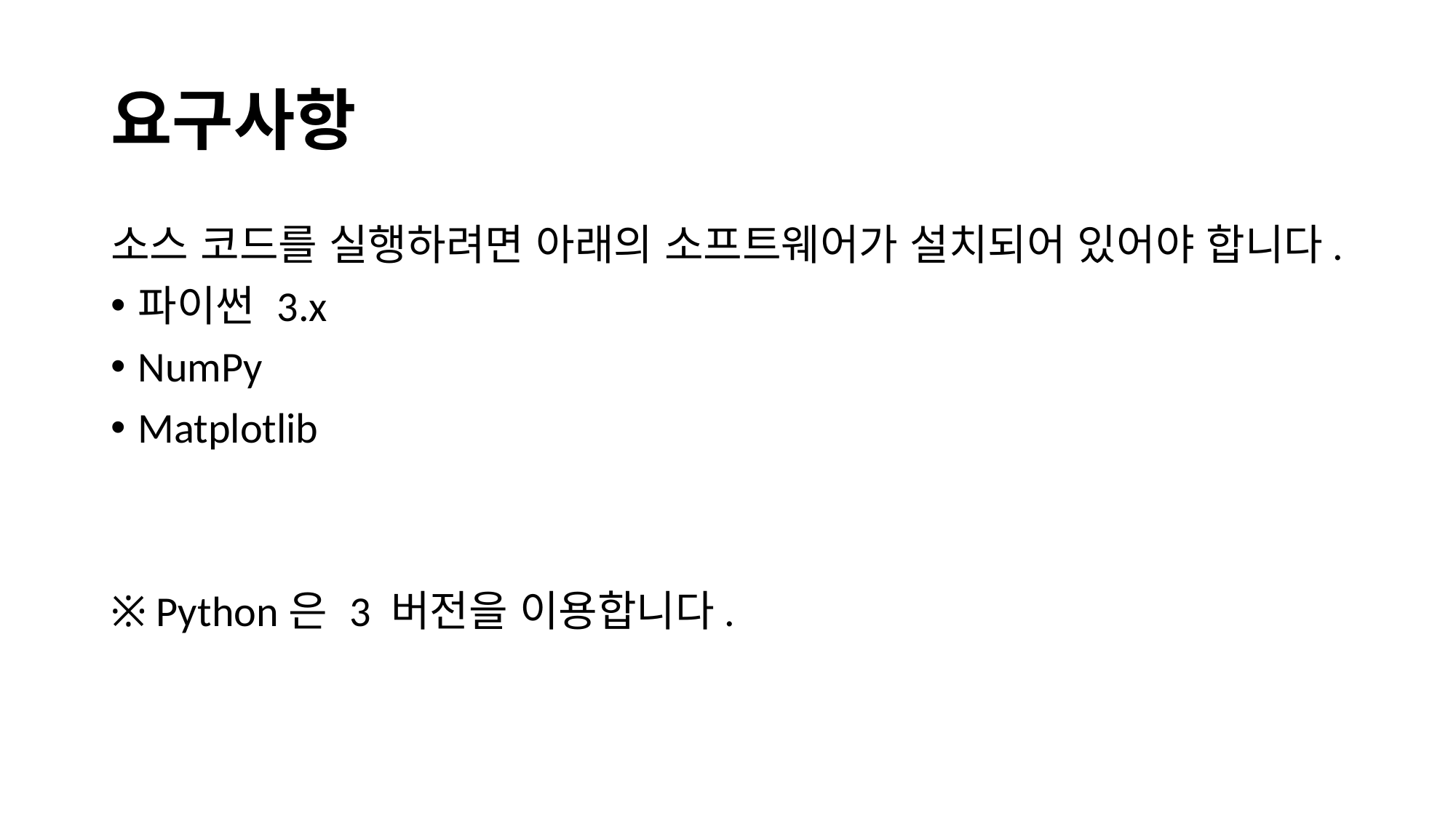

# 요구사항
소스 코드를 실행하려면 아래의 소프트웨어가 설치되어 있어야 합니다.
파이썬 3.x
NumPy
Matplotlib

※ Python은 3 버전을 이용합니다.